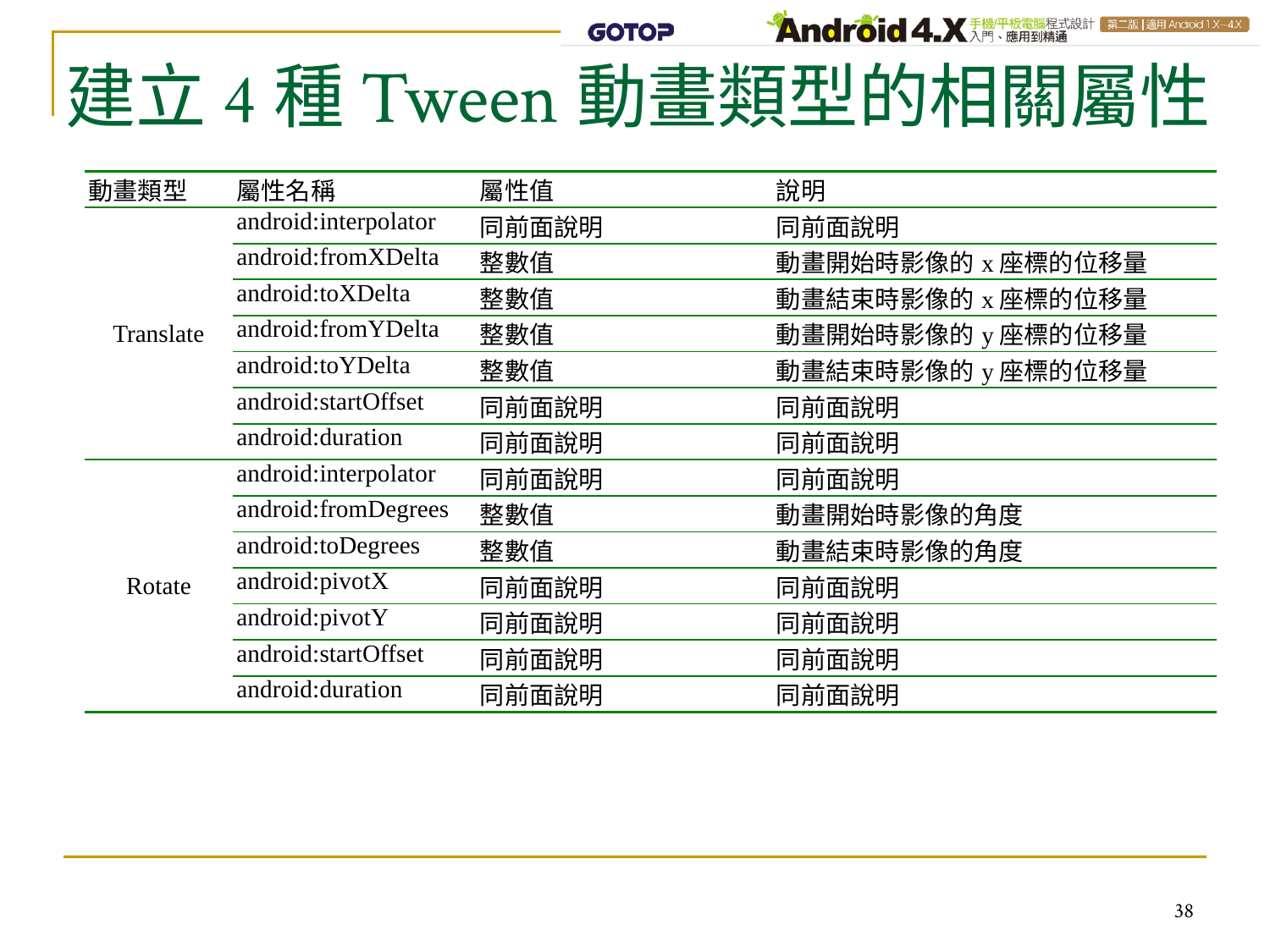

# 建立4種Tween動畫類型的相關屬性
| 動畫類型 | 屬性名稱 | 屬性值 | 說明 |
| --- | --- | --- | --- |
| Translate | android:interpolator | 同前面說明 | 同前面說明 |
|  | android:fromXDelta | 整數值 | 動畫開始時影像的x座標的位移量 |
|  | android:toXDelta | 整數值 | 動畫結束時影像的x座標的位移量 |
|  | android:fromYDelta | 整數值 | 動畫開始時影像的y座標的位移量 |
|  | android:toYDelta | 整數值 | 動畫結束時影像的y座標的位移量 |
|  | android:startOffset | 同前面說明 | 同前面說明 |
|  | android:duration | 同前面說明 | 同前面說明 |
| Rotate | android:interpolator | 同前面說明 | 同前面說明 |
|  | android:fromDegrees | 整數值 | 動畫開始時影像的角度 |
|  | android:toDegrees | 整數值 | 動畫結束時影像的角度 |
|  | android:pivotX | 同前面說明 | 同前面說明 |
|  | android:pivotY | 同前面說明 | 同前面說明 |
|  | android:startOffset | 同前面說明 | 同前面說明 |
|  | android:duration | 同前面說明 | 同前面說明 |
38